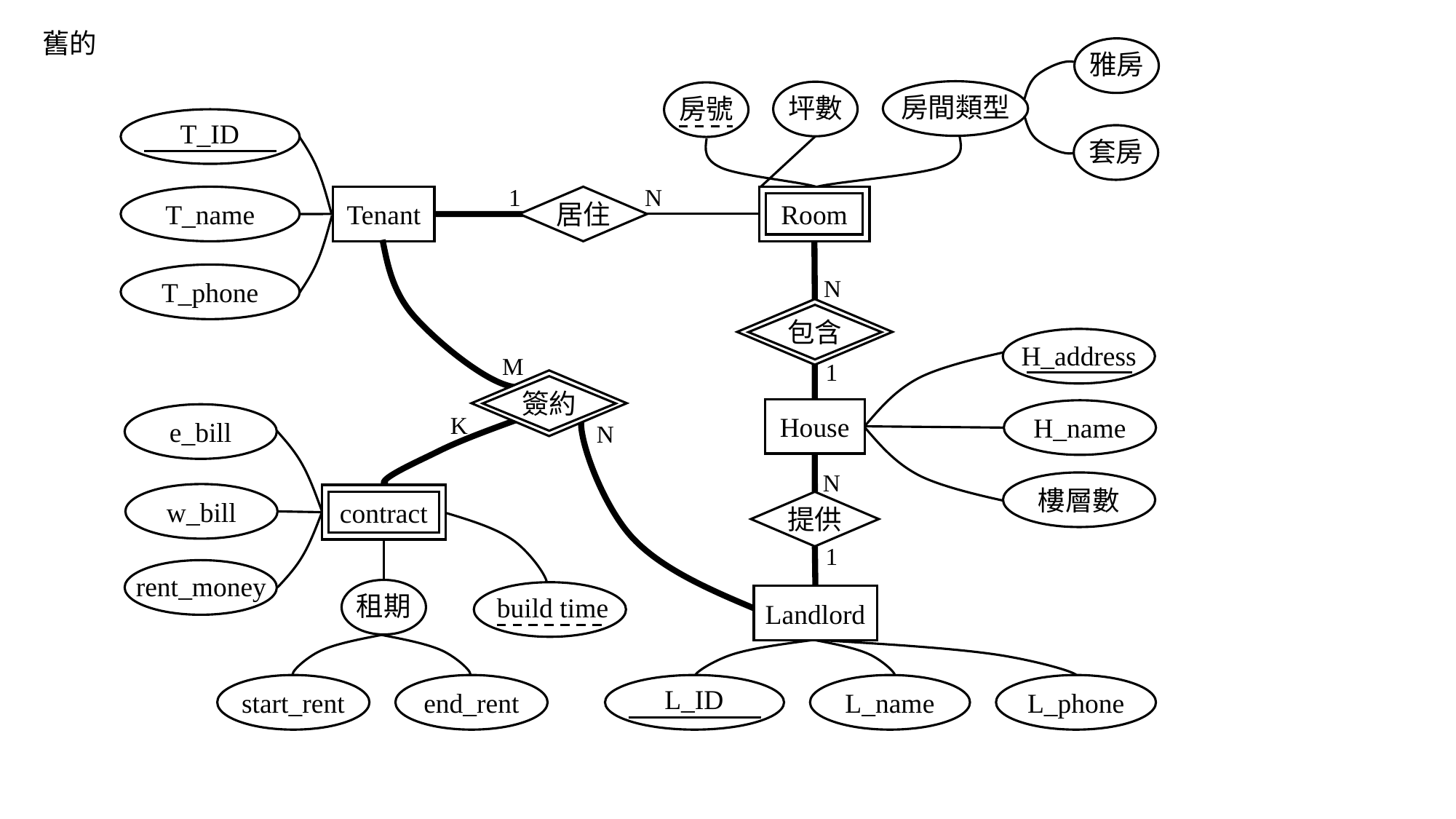

舊的

雅房

房間類型

坪數

房號

T_ID

套房

1
N

T_name

居住
Room
Tenant

T_phone
N

包含

H_address
M
1

簽約
House

H_name

e_bill
K
N

N

樓層數

w_bill
contract

提供

1

rent_money

租期

build time
Landlord

start_rent

end_rent

L_ID

L_name

L_phone